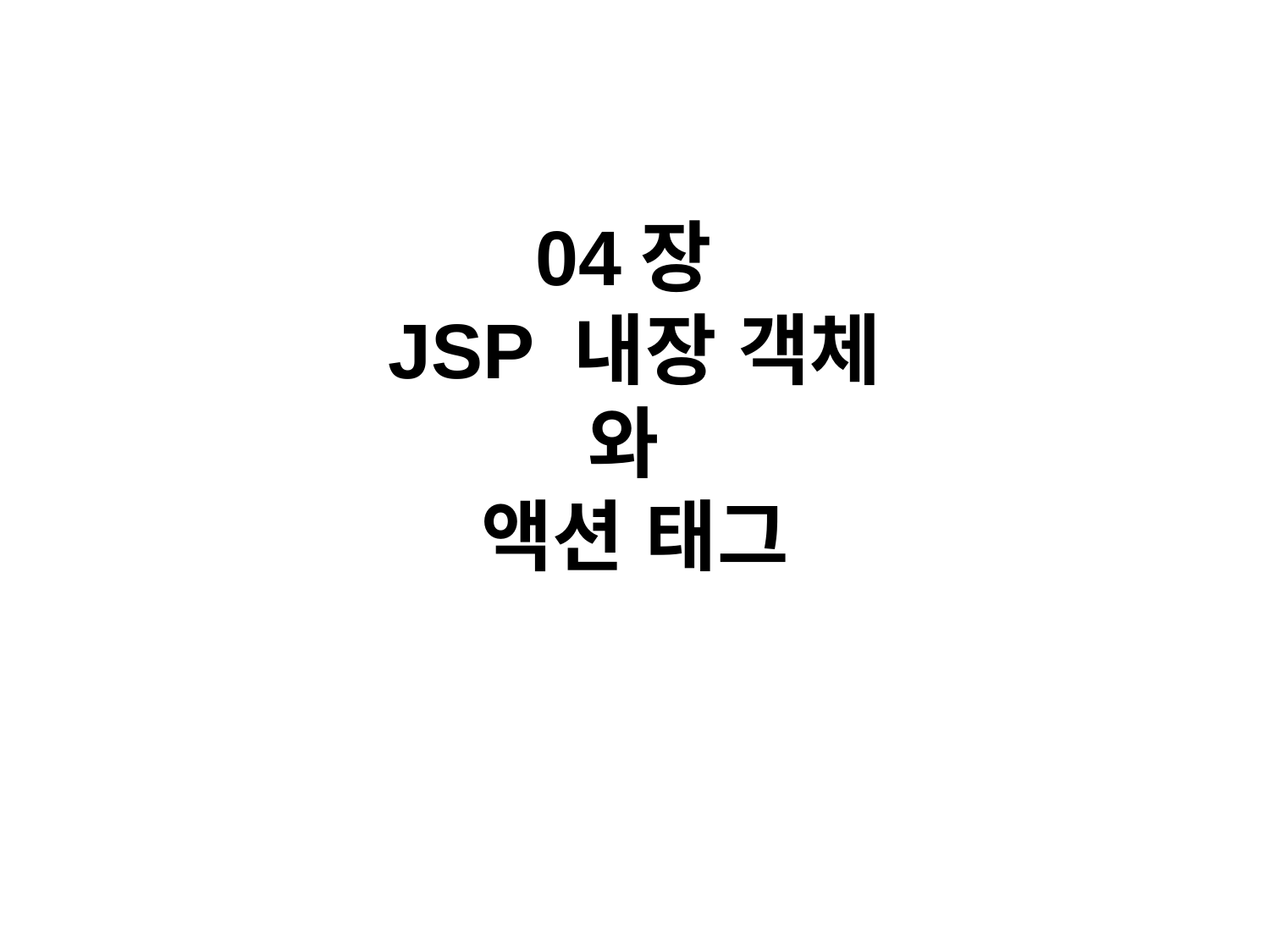

# 04장 JSP 내장 객체 와 액션 태그